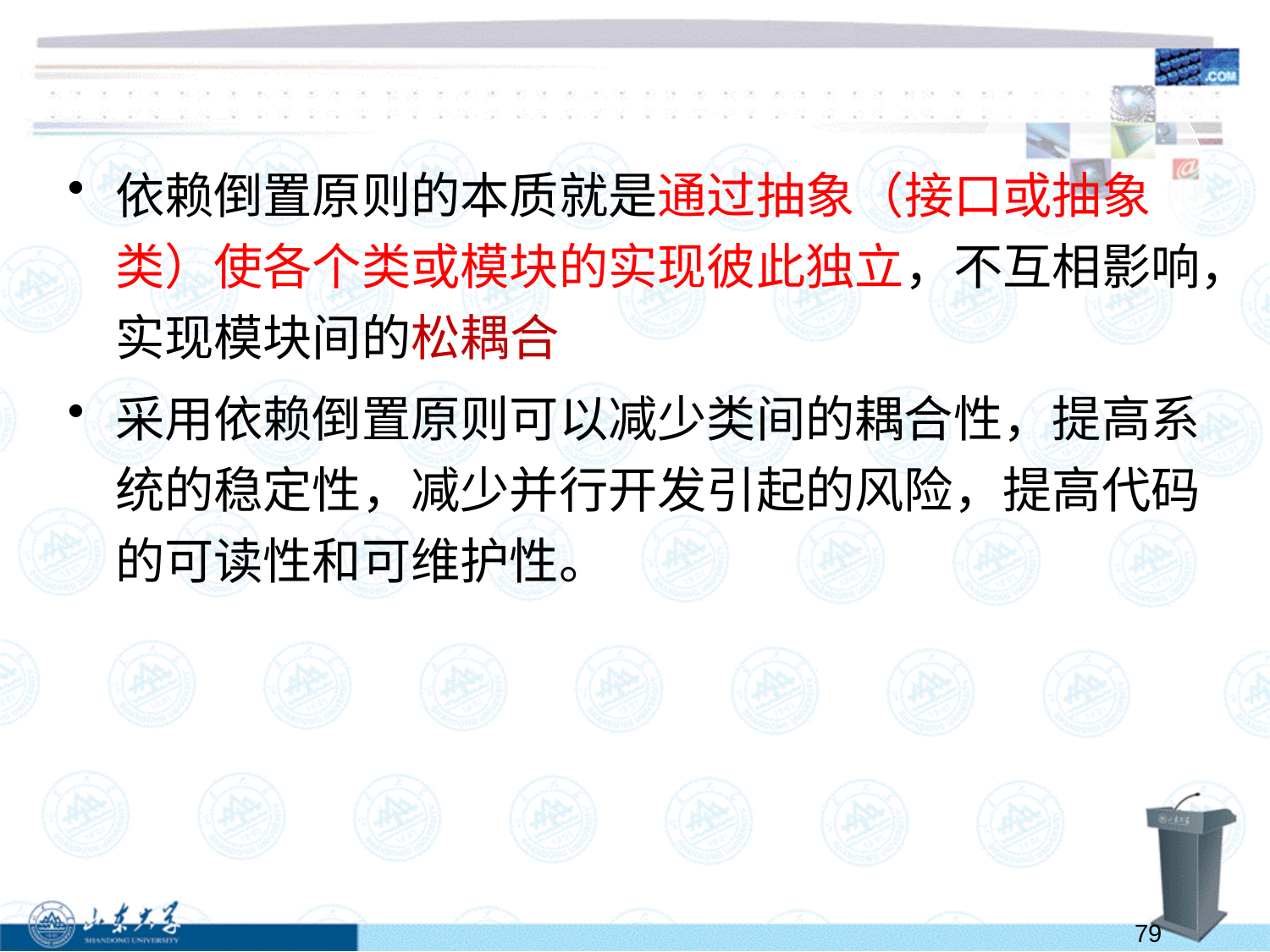

依赖倒置原则的本质就是通过抽象（接口或抽象类）使各个类或模块的实现彼此独立，不互相影响，实现模块间的松耦合
采用依赖倒置原则可以减少类间的耦合性，提高系统的稳定性，减少并行开发引起的风险，提高代码的可读性和可维护性。
79